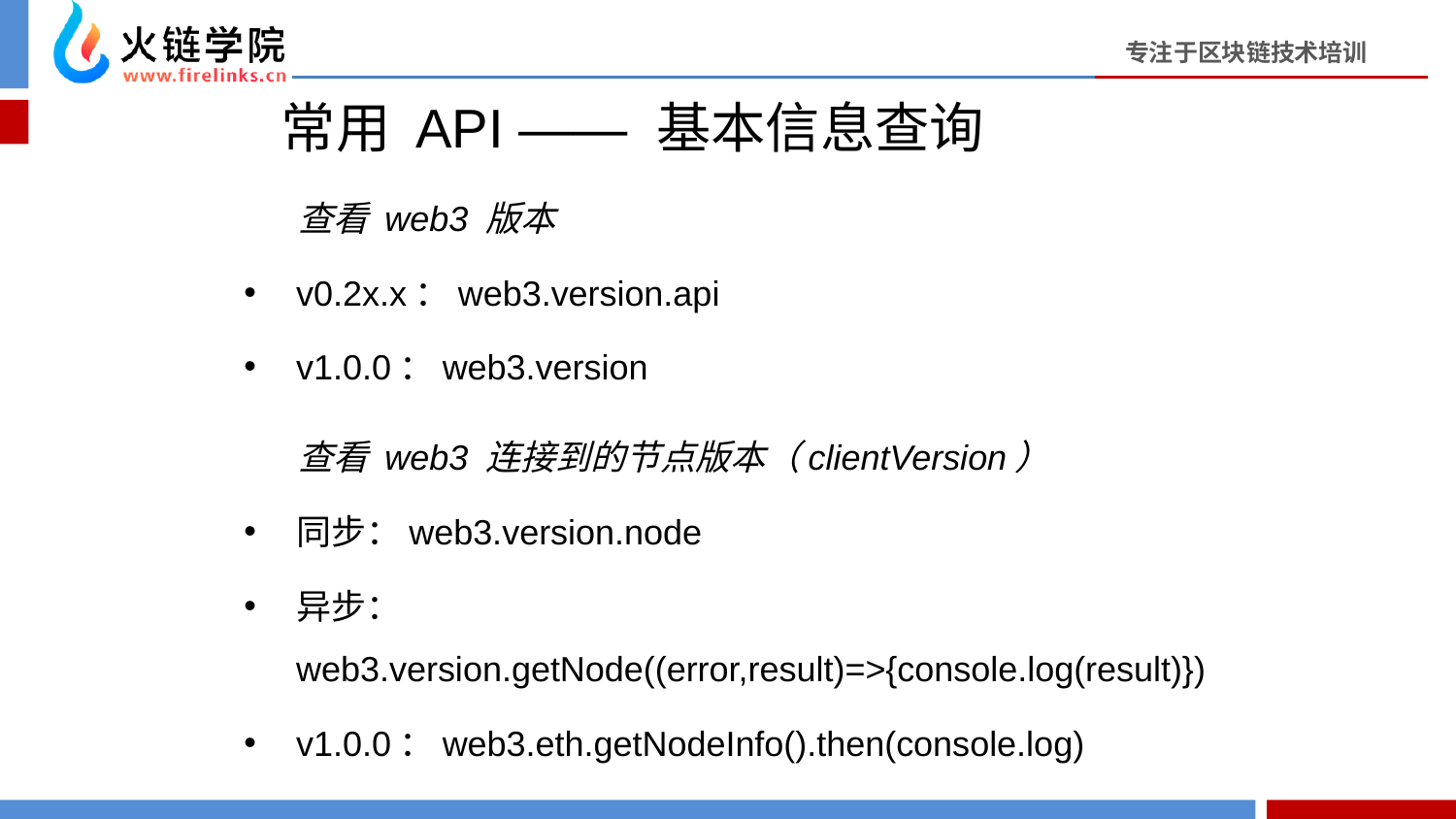

# 常用 API —— 基本信息查询
查看 web3 版本
v0.2x.x：web3.version.api
v1.0.0：web3.version
查看 web3 连接到的节点版本（clientVersion）
同步：web3.version.node
异步：web3.version.getNode((error,result)=>{console.log(result)})
v1.0.0：web3.eth.getNodeInfo().then(console.log)